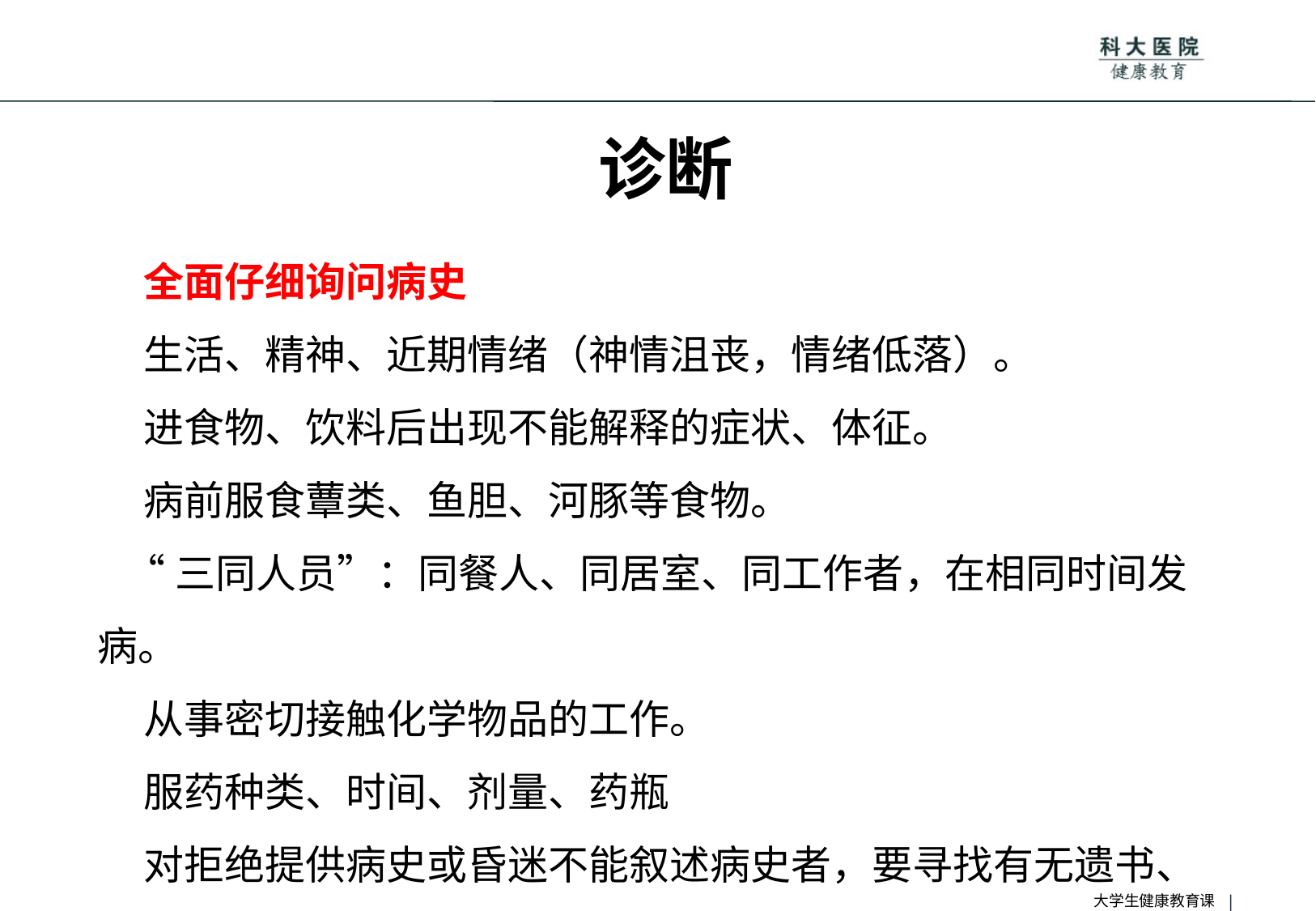

# 诊断
    全面仔细询问病史
    生活、精神、近期情绪（神情沮丧，情绪低落）。
    进食物、饮料后出现不能解释的症状、体征。
    病前服食蕈类、鱼胆、河豚等食物。
   “三同人员”：同餐人、同居室、同工作者，在相同时间发病。
    从事密切接触化学物品的工作。
    服药种类、时间、剂量、药瓶
    对拒绝提供病史或昏迷不能叙述病史者，要寻找有无遗书、
    毒物盛器等。

大学生健康教育课
21